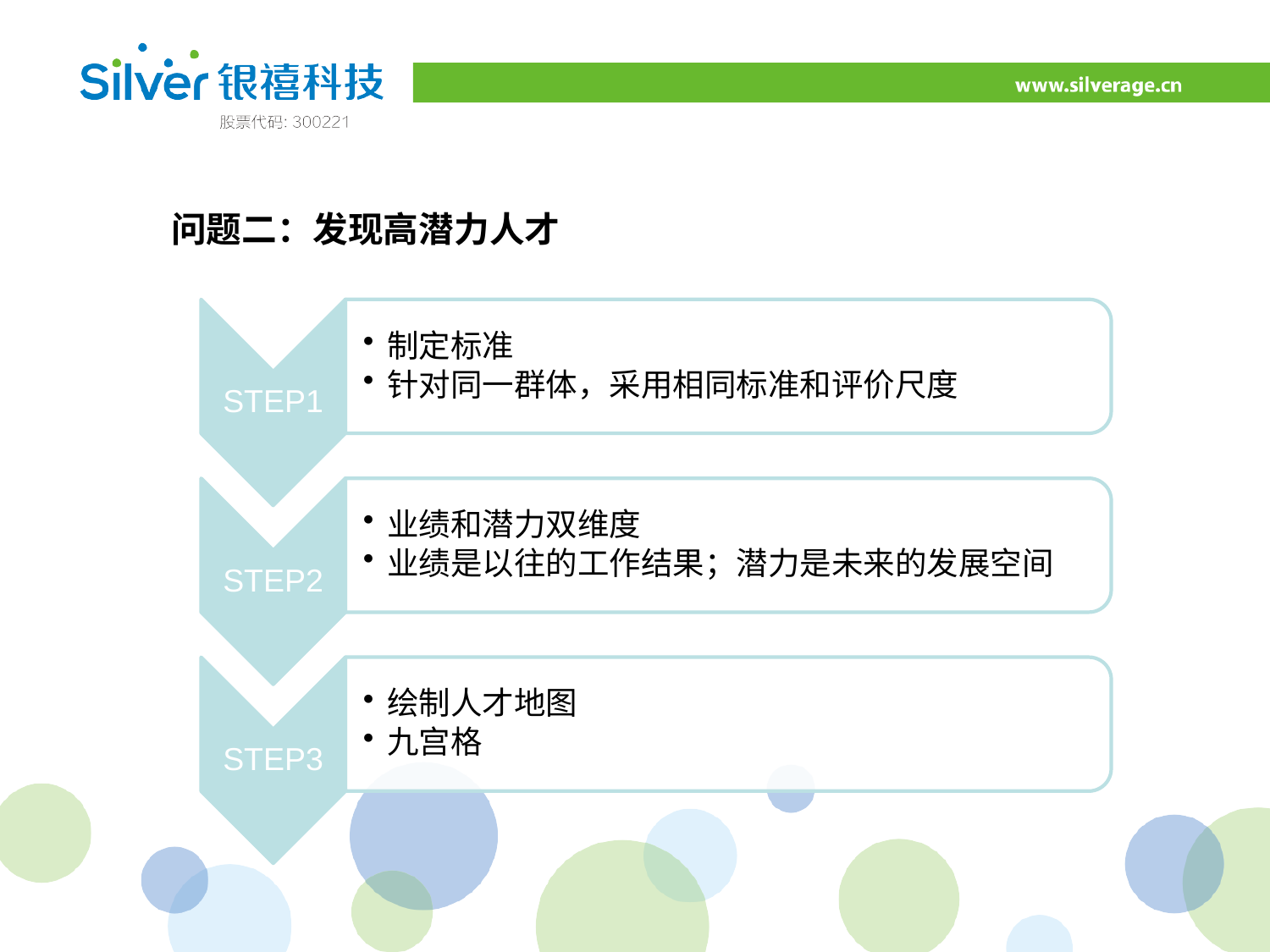

问题二：发现高潜力人才

STEP1
制定标准
针对同一群体，采用相同标准和评价尺度
STEP2
业绩和潜力双维度
业绩是以往的工作结果；潜力是未来的发展空间
STEP3
绘制人才地图
九宫格